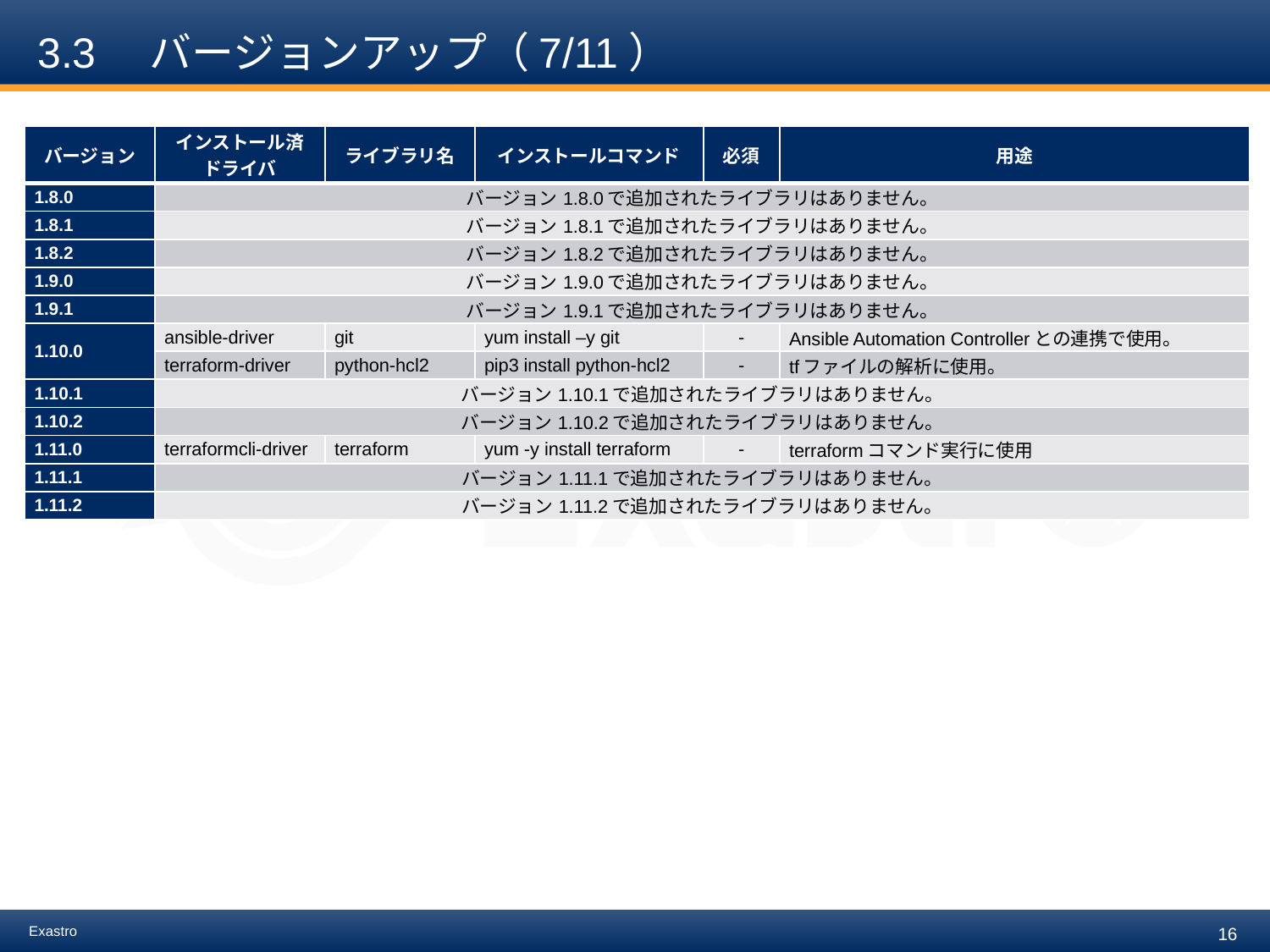

# 3.3　バージョンアップ（7/11）
| バージョン | インストール済 ドライバ | ライブラリ名 | インストールコマンド | 必須 | 用途 |
| --- | --- | --- | --- | --- | --- |
| 1.8.0 | バージョン1.8.0で追加されたライブラリはありません。 |  |  |  |  |
| 1.8.1 | バージョン1.8.1で追加されたライブラリはありません。 |  |  |  |  |
| 1.8.2 | バージョン1.8.2で追加されたライブラリはありません。 |  |  |  |  |
| 1.9.0 | バージョン1.9.0で追加されたライブラリはありません。 |  |  |  |  |
| 1.9.1 | バージョン1.9.1で追加されたライブラリはありません。 |  |  |  |  |
| 1.10.0 | ansible-driver | git | yum install –y git | - | Ansible Automation Controllerとの連携で使用。 |
|  | terraform-driver | python-hcl2 | pip3 install python-hcl2 | - | tfファイルの解析に使用。 |
| 1.10.1 | バージョン1.10.1で追加されたライブラリはありません。 |  |  |  |  |
| 1.10.2 | バージョン1.10.2で追加されたライブラリはありません。 |  |  |  |  |
| 1.11.0 | terraformcli-driver | terraform | yum -y install terraform | - | terraformコマンド実行に使用 |
| 1.11.1 | バージョン1.11.1で追加されたライブラリはありません。 |  |  |  |  |
| 1.11.2 | バージョン1.11.2で追加されたライブラリはありません。 |  |  |  |  |